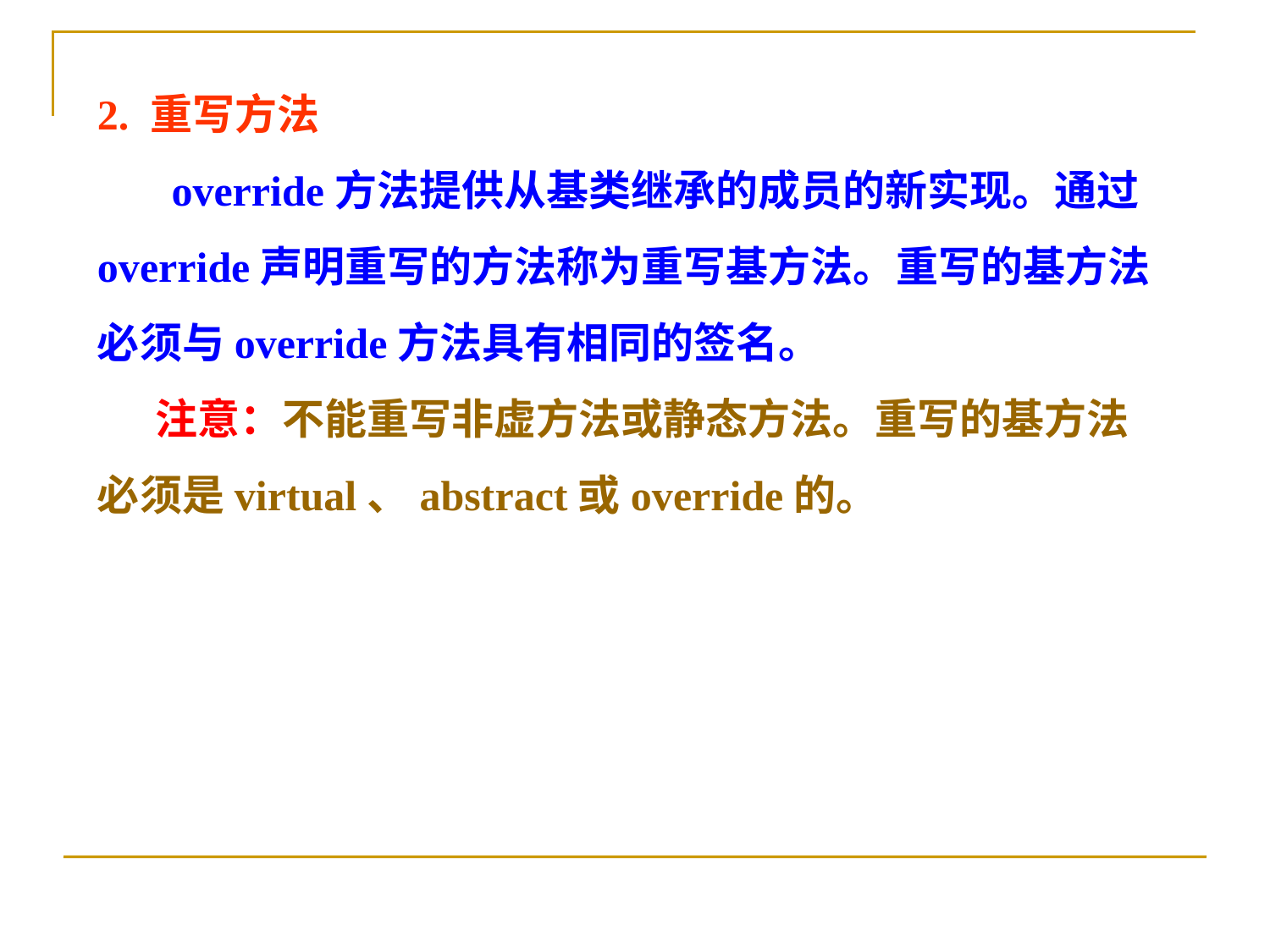

2. 重写方法
       override方法提供从基类继承的成员的新实现。通过override声明重写的方法称为重写基方法。重写的基方法必须与override方法具有相同的签名。
     注意：不能重写非虚方法或静态方法。重写的基方法必须是virtual、abstract或override的。